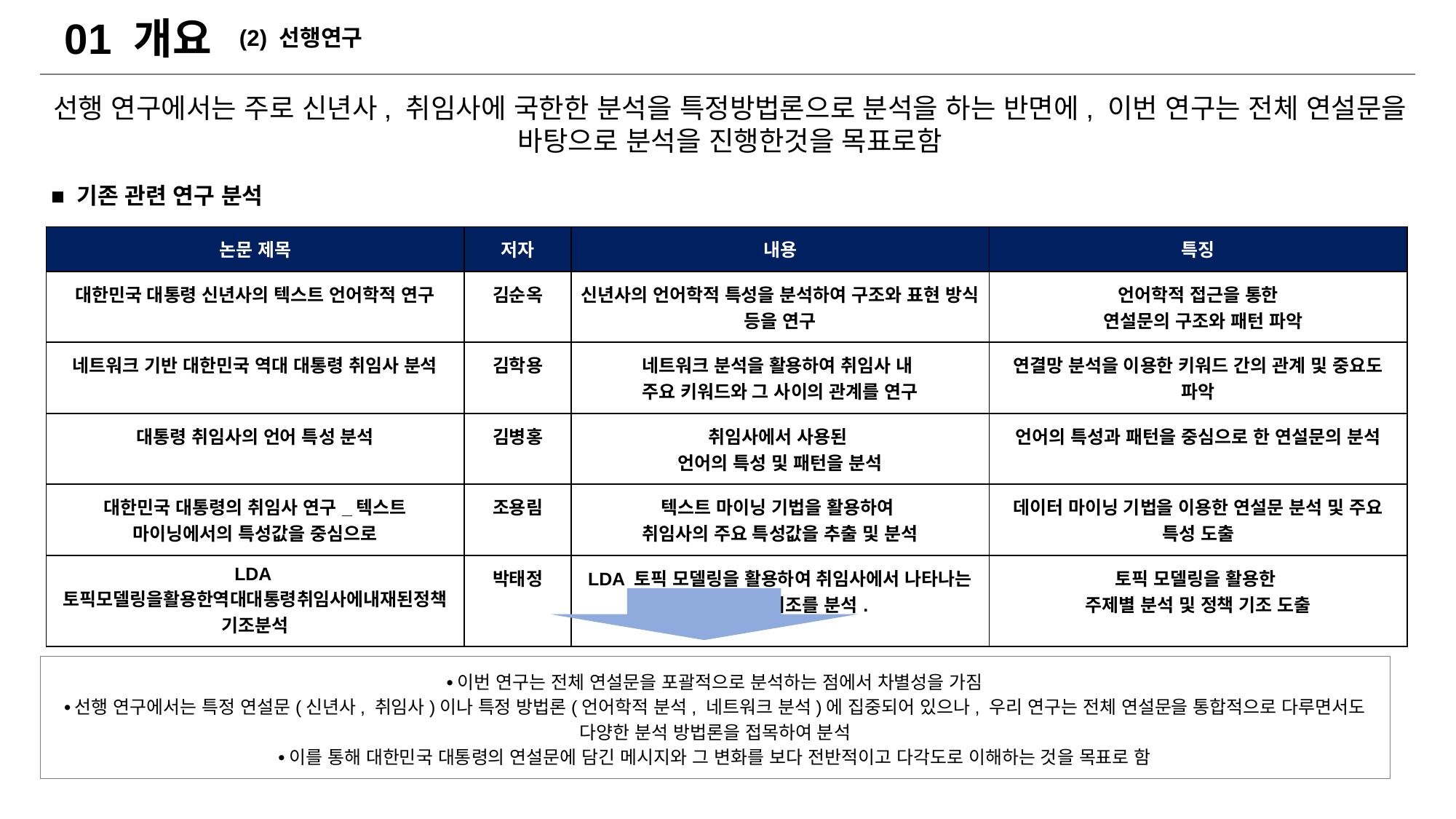

01 개요
(2) 선행연구
선행 연구에서는 주로 신년사, 취임사에 국한한 분석을 특정방법론으로 분석을 하는 반면에, 이번 연구는 전체 연설문을 바탕으로 분석을 진행한것을 목표로함
■ 기존 관련 연구 분석
| 논문 제목 | 저자 | 내용 | 특징 |
| --- | --- | --- | --- |
| 대한민국 대통령 신년사의 텍스트 언어학적 연구 | 김순옥 | 신년사의 언어학적 특성을 분석하여 구조와 표현 방식 등을 연구 | 언어학적 접근을 통한  연설문의 구조와 패턴 파악 |
| 네트워크 기반 대한민국 역대 대통령 취임사 분석 | 김학용 | 네트워크 분석을 활용하여 취임사 내  주요 키워드와 그 사이의 관계를 연구 | 연결망 분석을 이용한 키워드 간의 관계 및 중요도 파악 |
| 대통령 취임사의 언어 특성 분석 | 김병홍 | 취임사에서 사용된  언어의 특성 및 패턴을 분석 | 언어의 특성과 패턴을 중심으로 한 연설문의 분석 |
| 대한민국 대통령의 취임사 연구\_텍스트 마이닝에서의 특성값을 중심으로 | 조용림 | 텍스트 마이닝 기법을 활용하여  취임사의 주요 특성값을 추출 및 분석 | 데이터 마이닝 기법을 이용한 연설문 분석 및 주요 특성 도출 |
| LDA토픽모델링을활용한역대대통령취임사에내재된정책기조분석 | 박태정 | LDA 토픽 모델링을 활용하여 취임사에서 나타나는 주요 정책 기조를 분석. | 토픽 모델링을 활용한  주제별 분석 및 정책 기조 도출 |

•이번 연구는 전체 연설문을 포괄적으로 분석하는 점에서 차별성을 가짐
•선행 연구에서는 특정 연설문(신년사, 취임사)이나 특정 방법론(언어학적 분석, 네트워크 분석)에 집중되어 있으나, 우리 연구는 전체 연설문을 통합적으로 다루면서도 다양한 분석 방법론을 접목하여 분석
•이를 통해 대한민국 대통령의 연설문에 담긴 메시지와 그 변화를 보다 전반적이고 다각도로 이해하는 것을 목표로 함